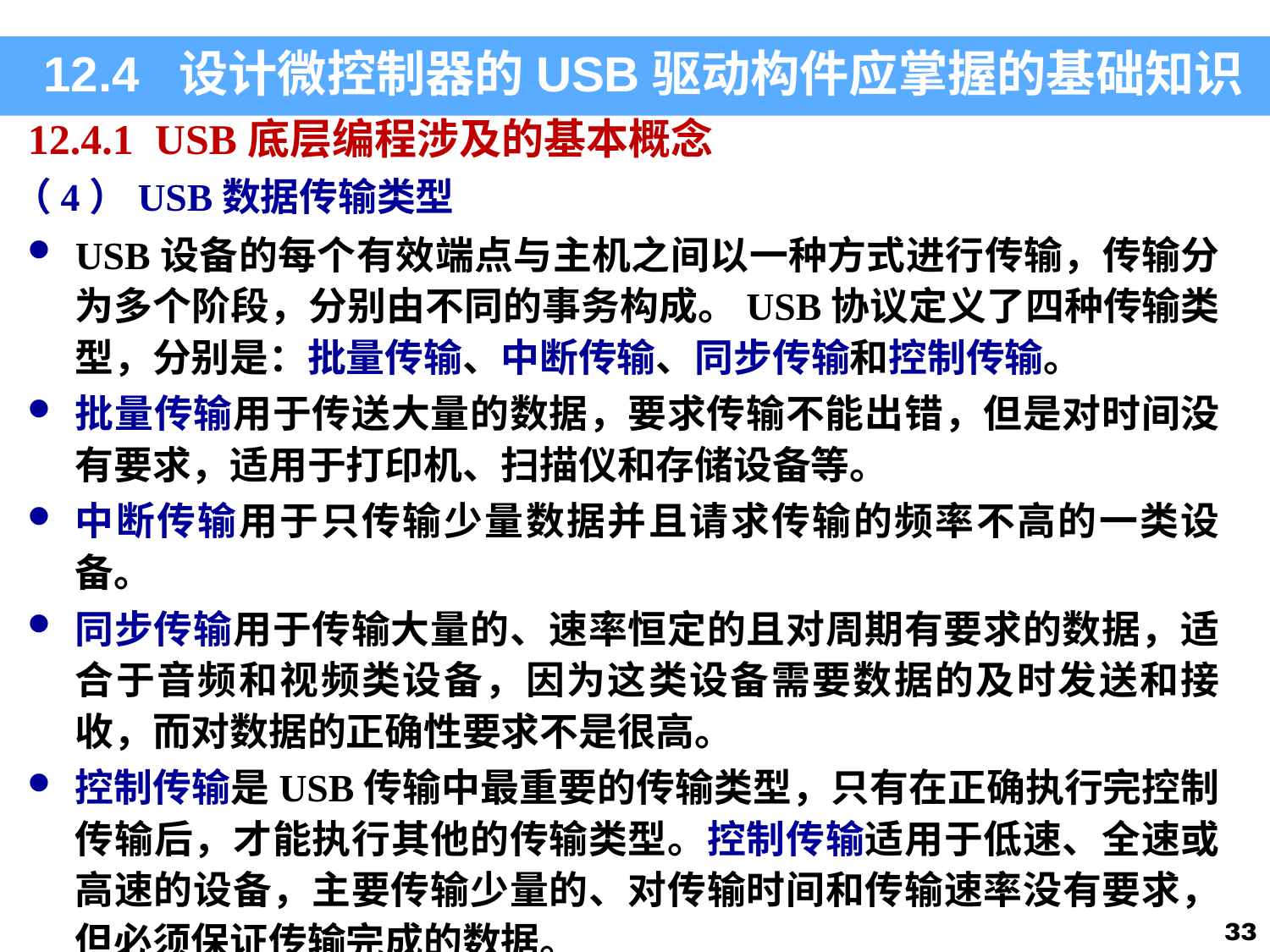

12.4  设计微控制器的USB驱动构件应掌握的基础知识
12.4.1  USB底层编程涉及的基本概念
（4）USB数据传输类型
USB设备的每个有效端点与主机之间以一种方式进行传输，传输分为多个阶段，分别由不同的事务构成。USB协议定义了四种传输类型，分别是：批量传输、中断传输、同步传输和控制传输。
批量传输用于传送大量的数据，要求传输不能出错，但是对时间没有要求，适用于打印机、扫描仪和存储设备等。
中断传输用于只传输少量数据并且请求传输的频率不高的一类设备。
同步传输用于传输大量的、速率恒定的且对周期有要求的数据，适合于音频和视频类设备，因为这类设备需要数据的及时发送和接收，而对数据的正确性要求不是很高。
控制传输是USB传输中最重要的传输类型，只有在正确执行完控制传输后，才能执行其他的传输类型。控制传输适用于低速、全速或高速的设备，主要传输少量的、对传输时间和传输速率没有要求，但必须保证传输完成的数据。

33